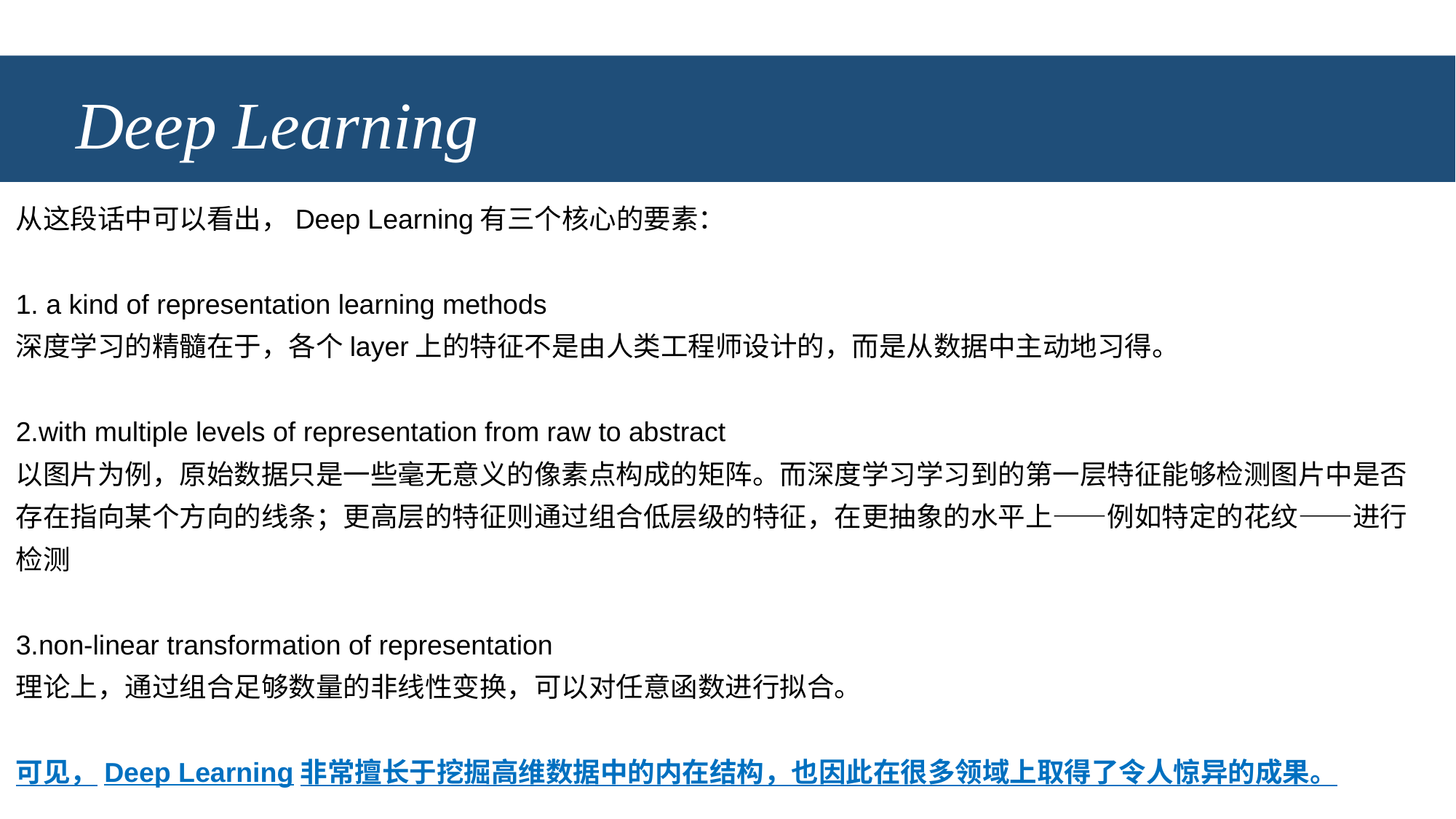

# Deep Learning

从这段话中可以看出，Deep Learning有三个核心的要素：

1. a kind of representation learning methods
深度学习的精髓在于，各个layer上的特征不是由人类工程师设计的，而是从数据中主动地习得。

2.with multiple levels of representation from raw to abstract
以图片为例，原始数据只是一些毫无意义的像素点构成的矩阵。而深度学习学习到的第一层特征能够检测图片中是否存在指向某个方向的线条；更高层的特征则通过组合低层级的特征，在更抽象的水平上——例如特定的花纹——进行检测

3.non-linear transformation of representation
理论上，通过组合足够数量的非线性变换，可以对任意函数进行拟合。

可见，Deep Learning非常擅长于挖掘高维数据中的内在结构，也因此在很多领域上取得了令人惊异的成果。
：
是：